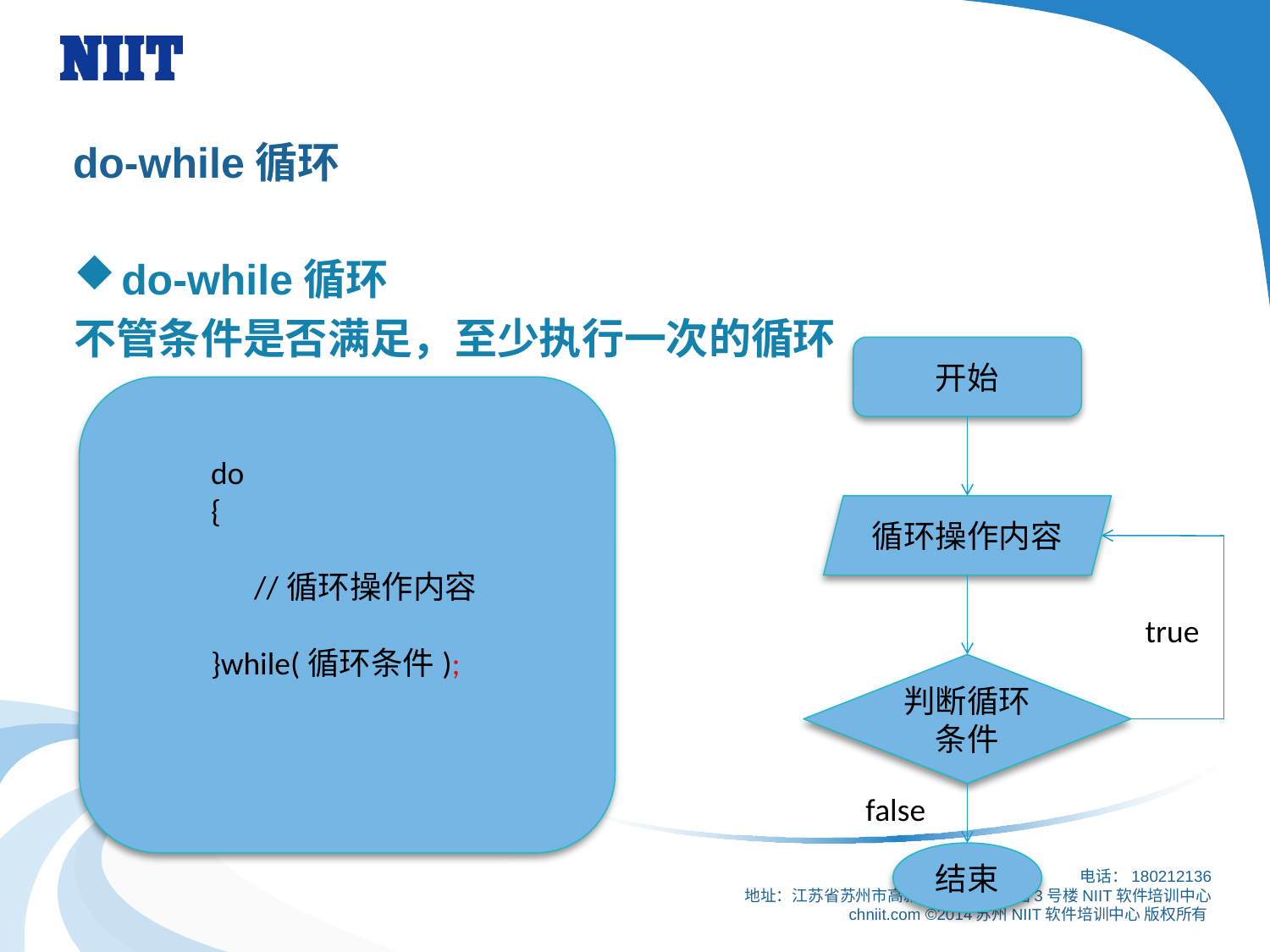

# do-while循环
do-while循环
不管条件是否满足，至少执行一次的循环
开始

do
{

      //循环操作内容

}while(循环条件);
循环操作内容
true
判断循环条件
false
结束